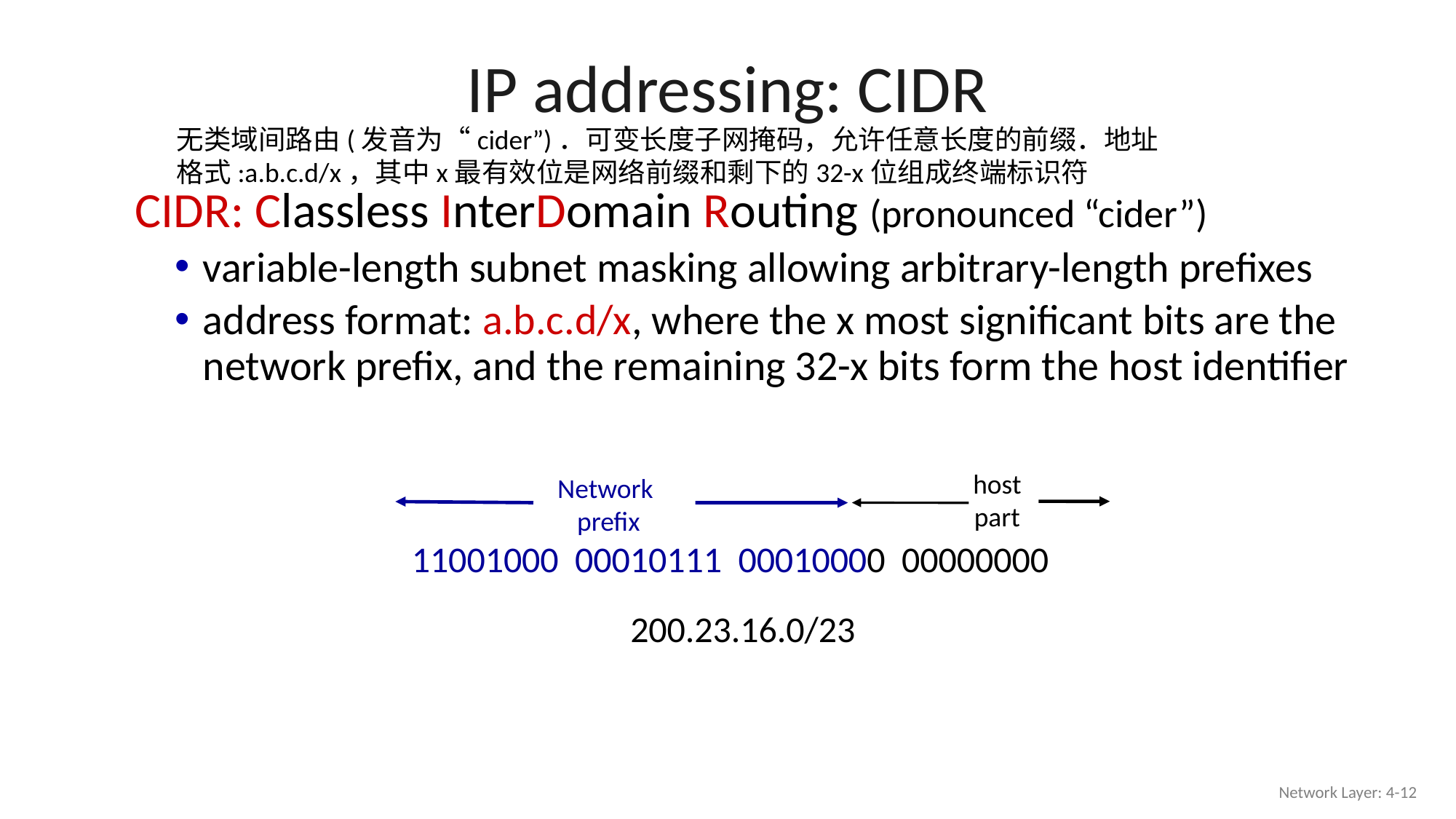

# IP addressing: CIDR
无类域间路由(发音为“cider”)．可变长度子网掩码，允许任意长度的前缀．地址格式:a.b.c.d/x，其中x最有效位是网络前缀和剩下的32-x位组成终端标识符
CIDR: Classless InterDomain Routing (pronounced “cider”)
variable-length subnet masking allowing arbitrary-length prefixes
address format: a.b.c.d/x, where the x most significant bits are the network prefix, and the remaining 32-x bits form the host identifier

host
part
Network
prefix

11001000  00010111  00010000  00000000
200.23.16.0/23
Network Layer: 4-12